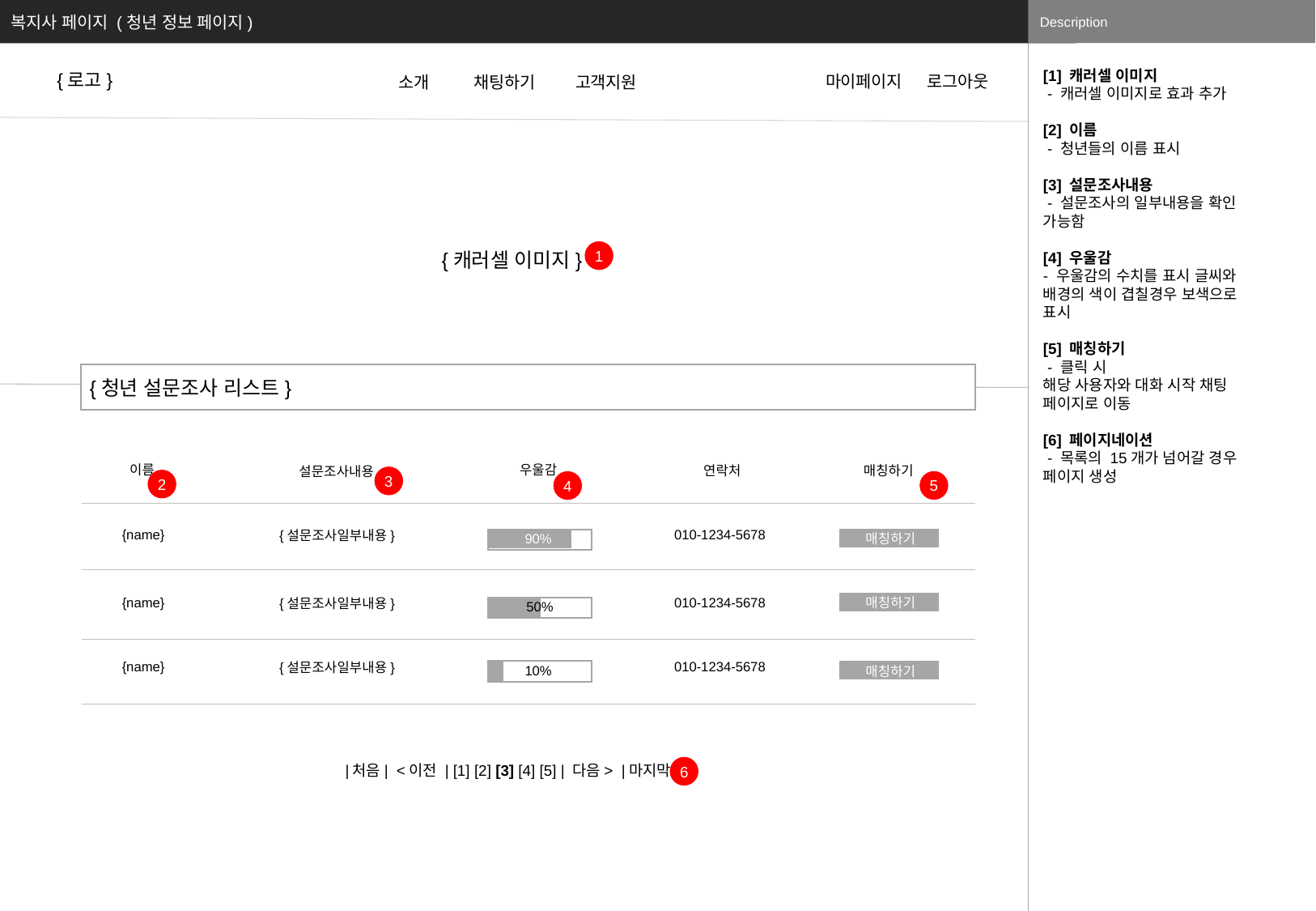

Description
설명
복지사페이지(청년정보페이지)

복지사 페이지 (청년 정보 페이지)

[1] 캐러셀 이미지
 - 캐러셀 이미지로 효과 추가

[2] 이름
 - 청년들의 이름 표시

[3] 설문조사내용
 - 설문조사의 일부내용을 확인 가능함

[4] 우울감
- 우울감의 수치를 표시 글씨와 배경의 색이 겹칠경우 보색으로 표시

[5] 매칭하기
 - 클릭 시
해당 사용자와 대화 시작 채팅 페이지로 이동

[6] 페이지네이션
 - 목록의 15개가 넘어갈 경우 페이지 생성

{로고}
마이페이지
로그아웃
소개
채팅하기
고객지원
{캐러셀 이미지}
1

{청년 설문조사 리스트}
우울감
이름
매칭하기
연락처
설문조사내용
3
2
5
4
{name}
010-1234-5678
{설문조사일부내용}
매칭하기
90%

매칭하기
{name}
010-1234-5678
{설문조사일부내용}
50%

{name}
010-1234-5678
{설문조사일부내용}
10%
매칭하기

|처음|  <이전 | [1] [2] [3] [4] [5] | 다음>  |마지막|
6